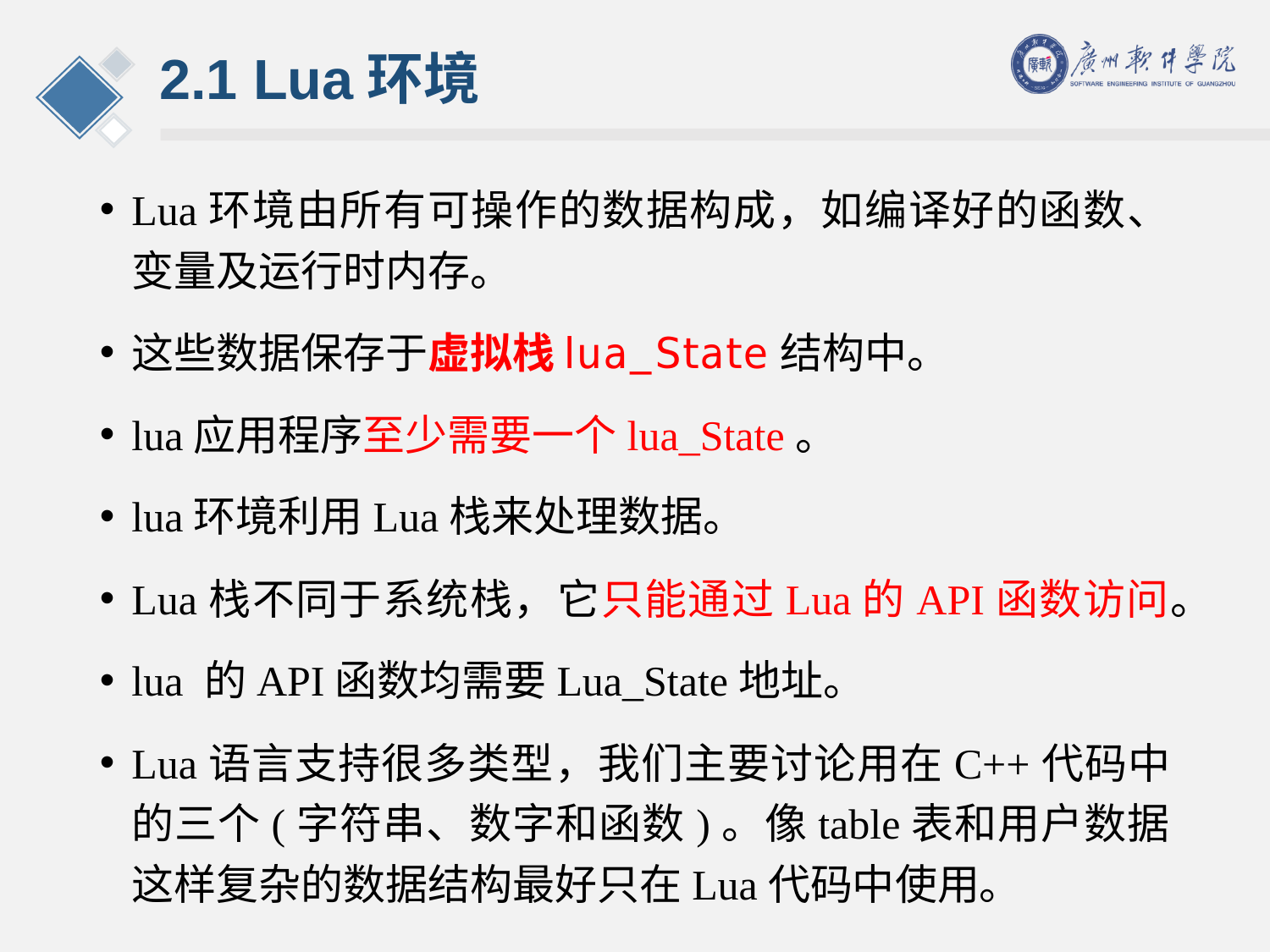

# 2.1 Lua环境
Lua环境由所有可操作的数据构成，如编译好的函数、变量及运行时内存。
这些数据保存于虚拟栈lua_State结构中。
lua应用程序至少需要一个lua_State。
lua环境利用Lua栈来处理数据。
Lua栈不同于系统栈，它只能通过Lua的API函数访问。
lua 的API函数均需要Lua_State地址。
Lua语言支持很多类型，我们主要讨论用在C++代码中的三个(字符串、数字和函数)。像table表和用户数据这样复杂的数据结构最好只在Lua代码中使用。